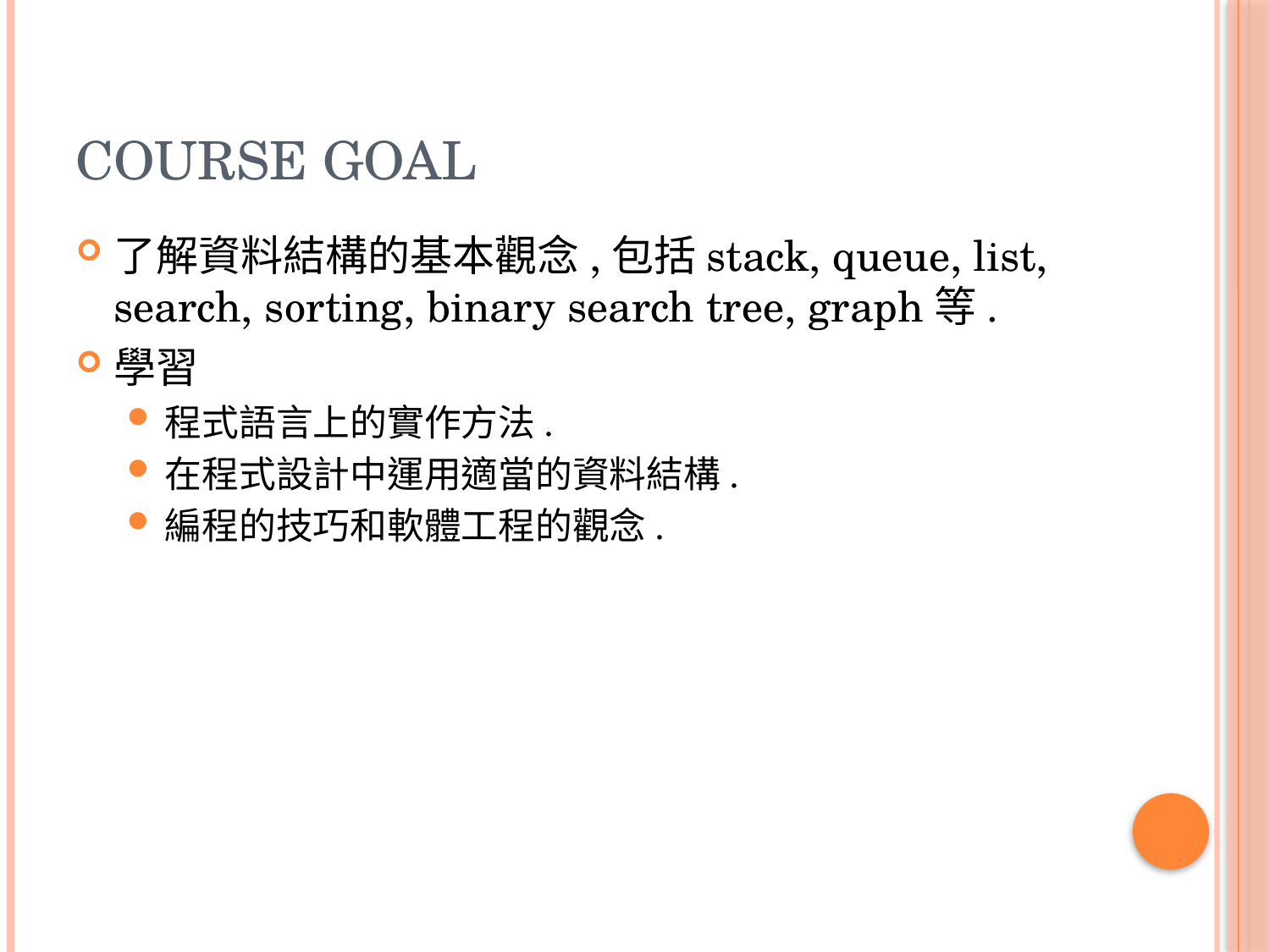

# Course Goal
了解資料結構的基本觀念,包括stack, queue, list, search, sorting, binary search tree, graph等.
學習
程式語言上的實作方法.
在程式設計中運用適當的資料結構.
編程的技巧和軟體工程的觀念.